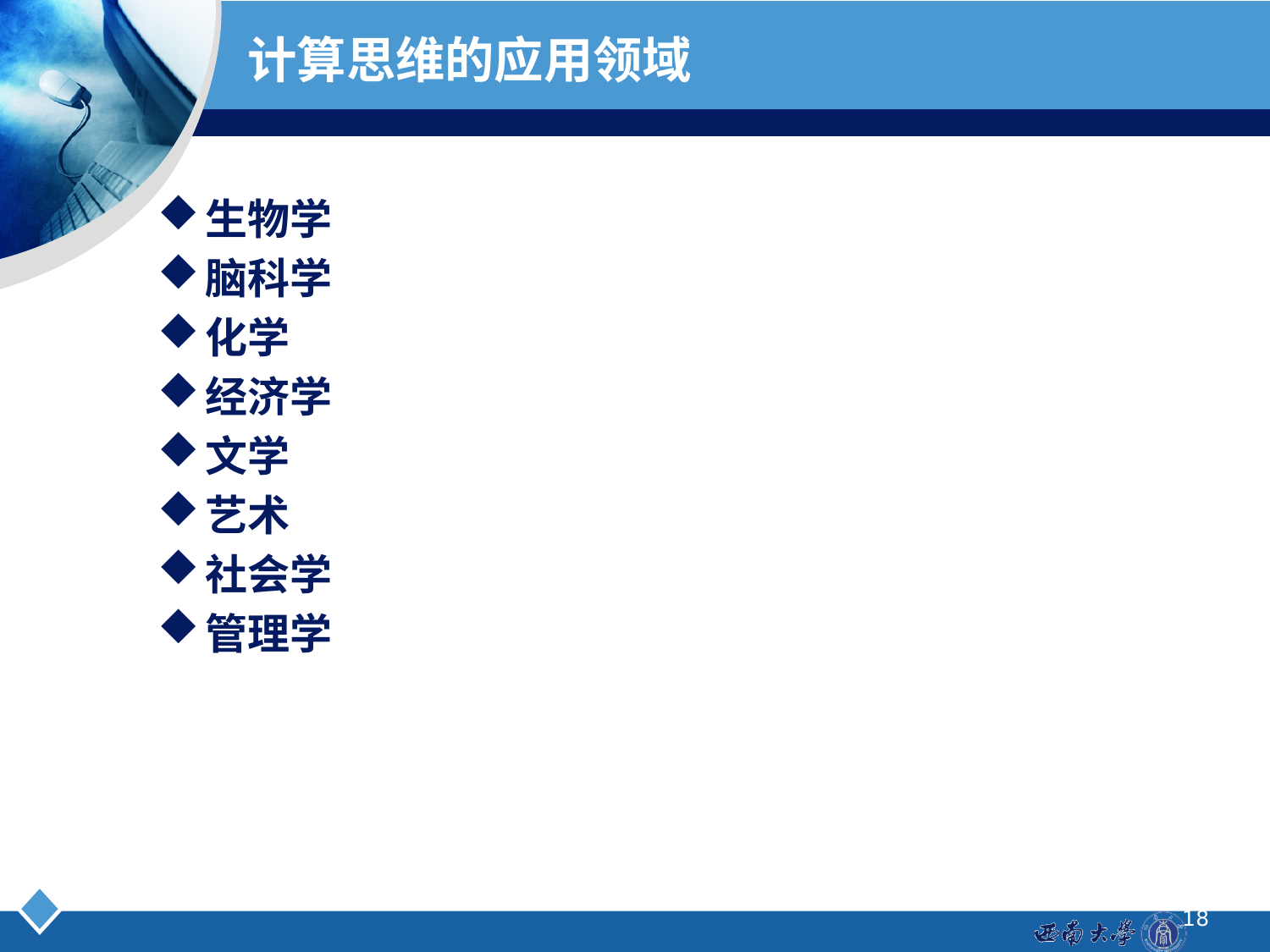

# 计算思维的应用领域
生物学
脑科学
化学
经济学
文学
艺术
社会学
管理学
18